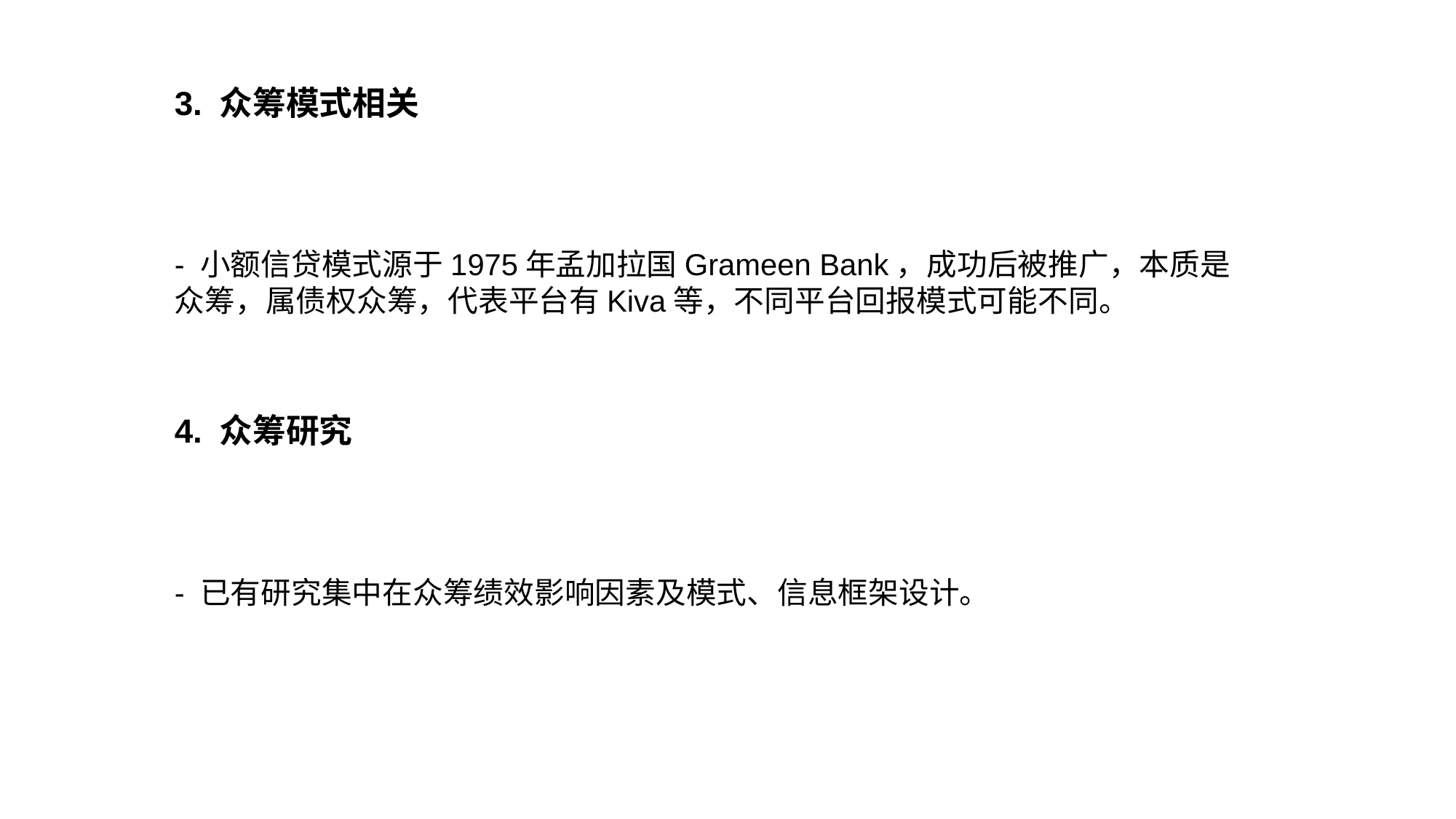

3. 众筹模式相关

- 小额信贷模式源于1975年孟加拉国Grameen Bank，成功后被推广，本质是众筹，属债权众筹，代表平台有Kiva等，不同平台回报模式可能不同。
4. 众筹研究
- 已有研究集中在众筹绩效影响因素及模式、信息框架设计。